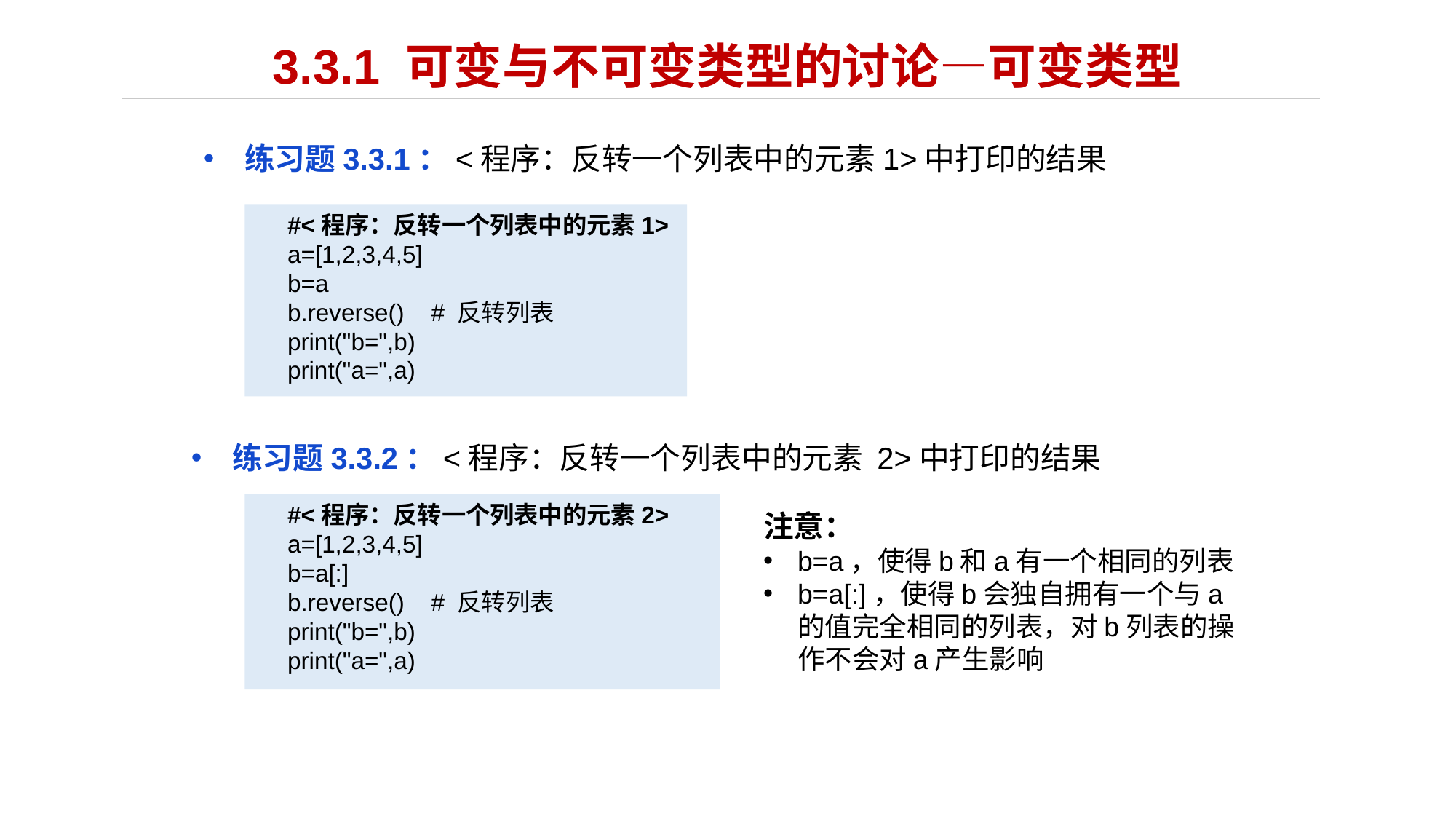

# 3.3.1 可变与不可变类型的讨论—可变类型
练习题3.3.1：<程序：反转一个列表中的元素1>中打印的结果
#<程序：反转一个列表中的元素1>
a=[1,2,3,4,5]
b=a
b.reverse()    # 反转列表
print("b=",b)
print("a=",a)
练习题3.3.2：<程序：反转一个列表中的元素 2>中打印的结果
#<程序：反转一个列表中的元素2>
a=[1,2,3,4,5]
b=a[:]
b.reverse()    # 反转列表
print("b=",b)
print("a=",a)
注意：
b=a，使得b和a有一个相同的列表
b=a[:]，使得b会独自拥有一个与a的值完全相同的列表，对b列表的操作不会对a产生影响